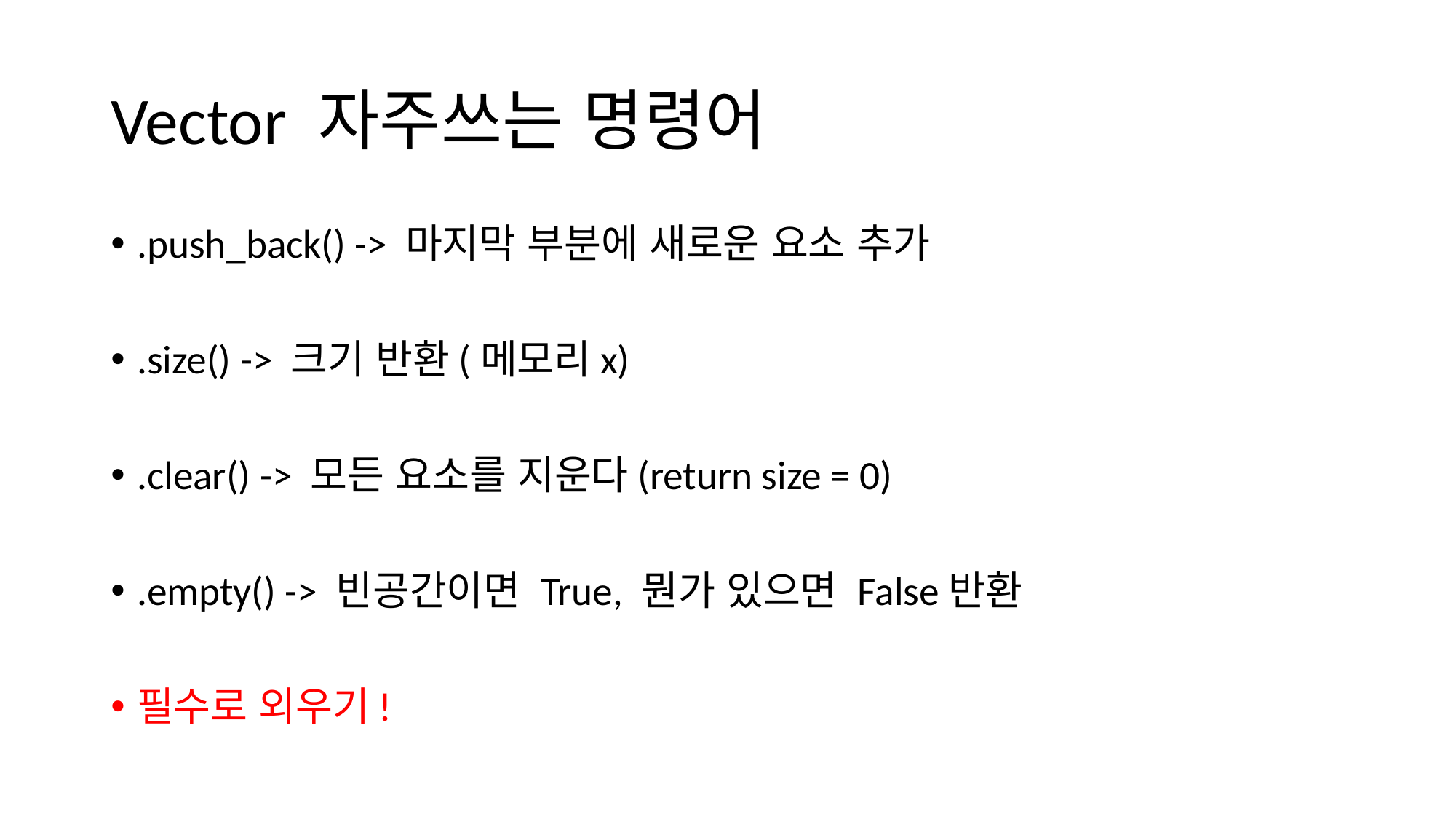

# Vector 자주쓰는 명령어
.push_back() -> 마지막 부분에 새로운 요소 추가

.size() -> 크기 반환(메모리x)

.clear() -> 모든 요소를 지운다(return size = 0)

.empty() -> 빈공간이면 True, 뭔가 있으면 False반환

필수로 외우기!